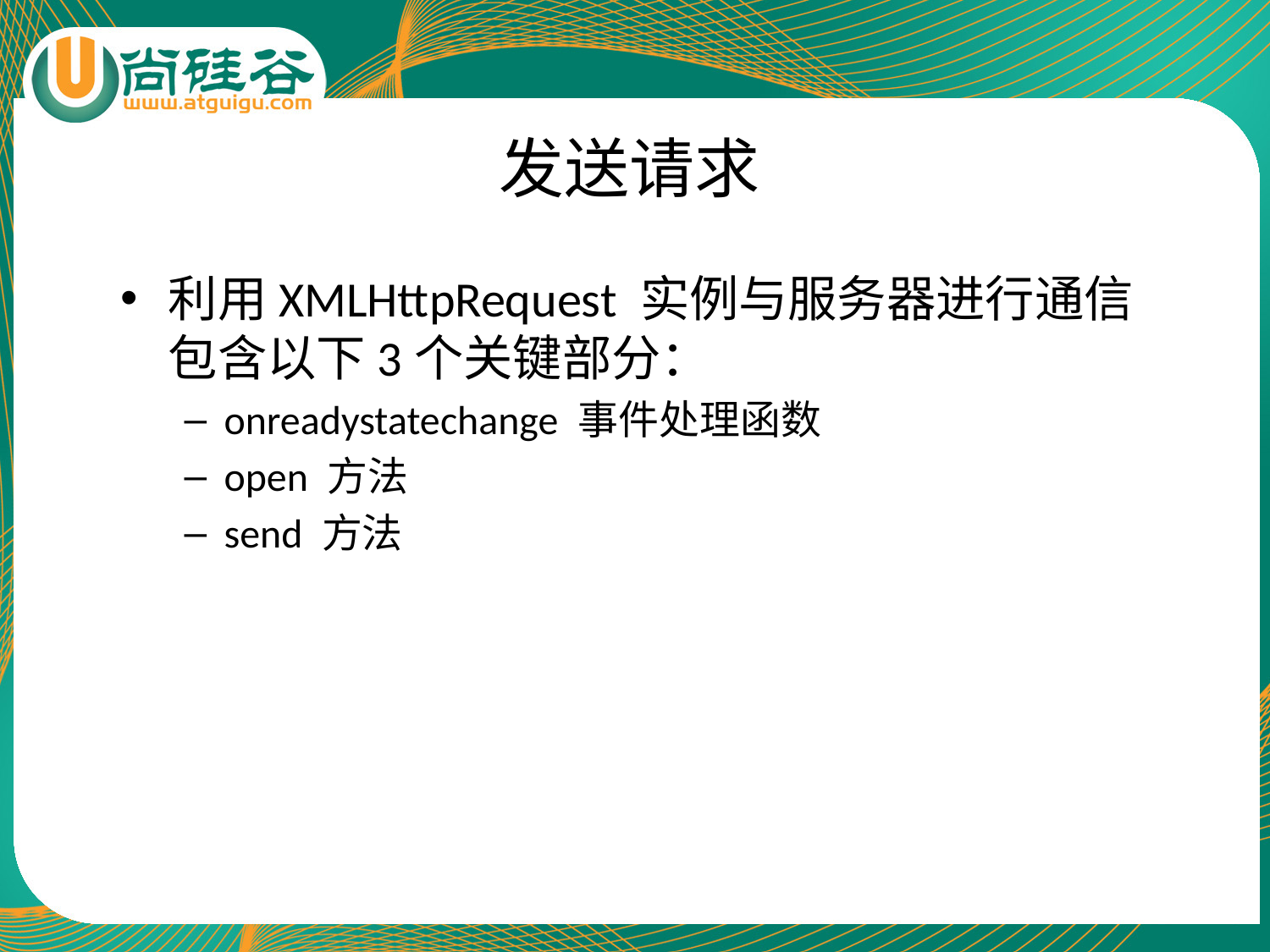

# 发送请求
利用XMLHttpRequest 实例与服务器进行通信包含以下3个关键部分：
onreadystatechange 事件处理函数
open 方法
send 方法